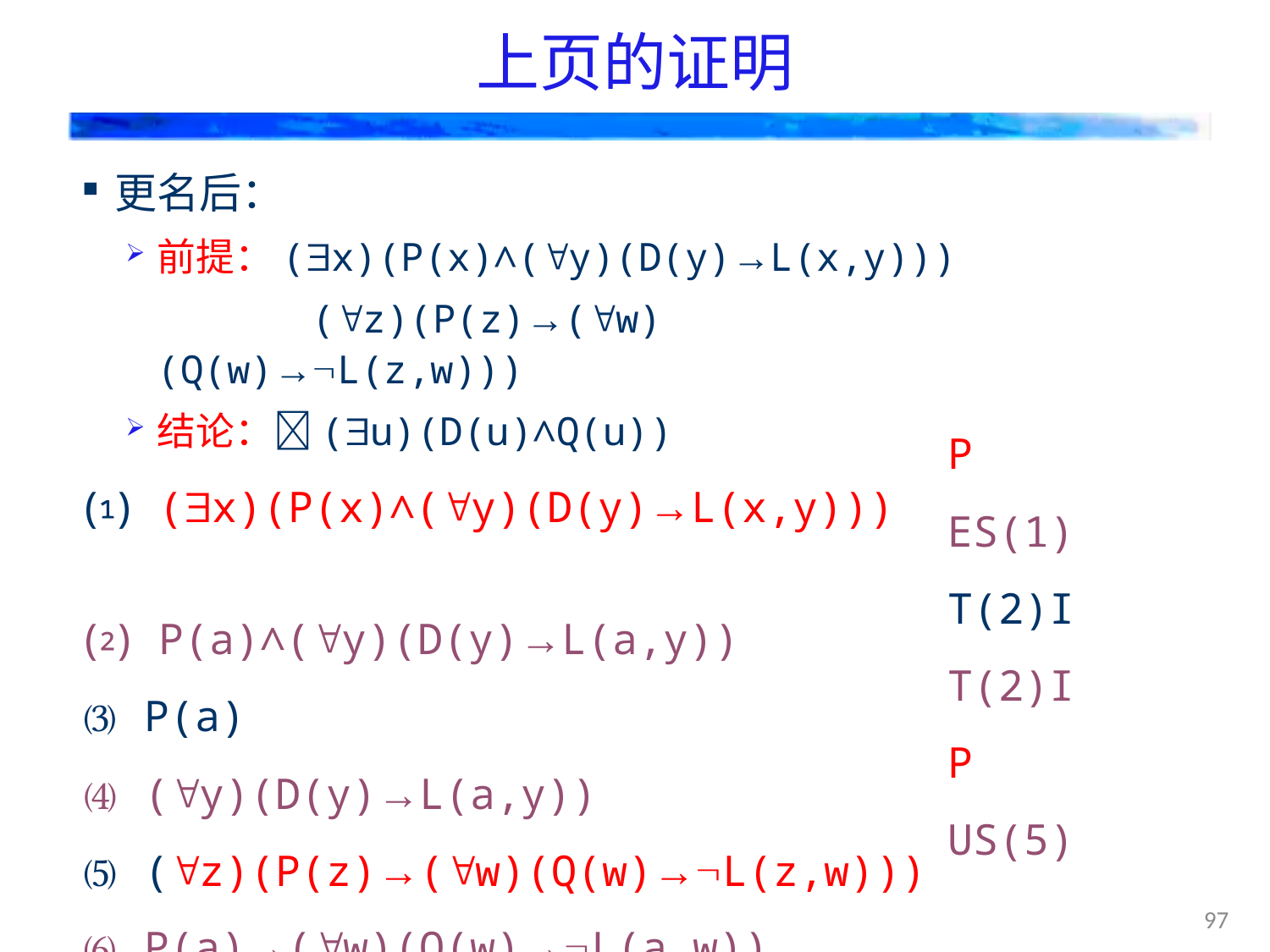

# 上页的证明
更名后：
前提：(∃x)(P(x)∧(∀y)(D(y)→L(x,y)))
        (∀z)(P(z)→(∀w)(Q(w)→¬L(z,w)))
结论：¬(∃u)(D(u)∧Q(u))
⑴ (∃x)(P(x)∧(∀y)(D(y)→L(x,y)))
⑵ P(a)∧(∀y)(D(y)→L(a,y))
⑶ P(a)
⑷ (∀y)(D(y)→L(a,y))
⑸ (∀z)(P(z)→(∀w)(Q(w)→¬L(z,w)))
⑹ P(a)→(∀w)(Q(w)→¬L(a,w))

P
ES(1)
T(2)I
T(2)I
P
US(5)
97